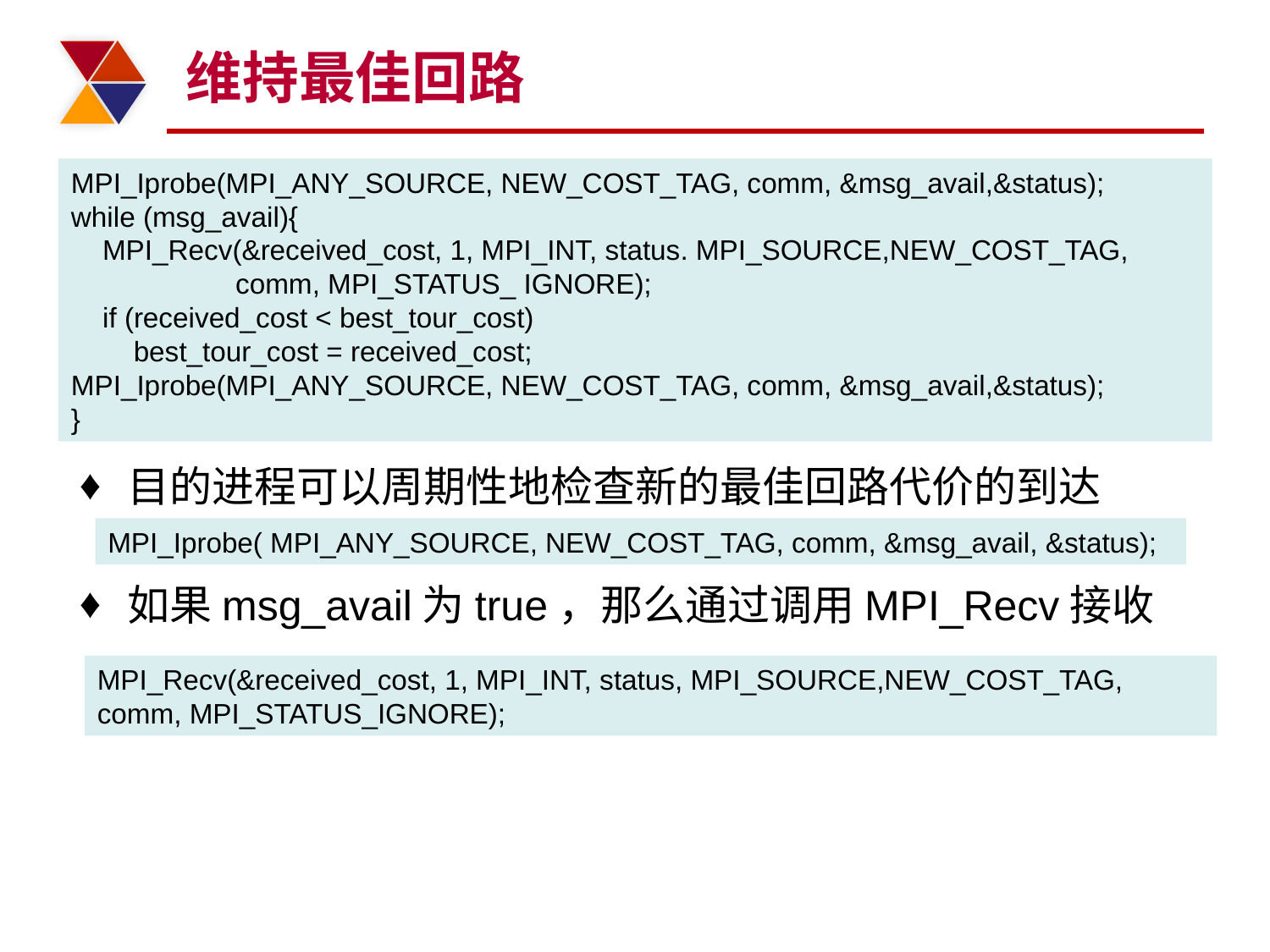

# 维持最佳回路
MPI_Iprobe(MPI_ANY_SOURCE, NEW_COST_TAG, comm, &msg_avail,&status);
while (msg_avail){
    MPI_Recv(&received_cost, 1, MPI_INT, status. MPI_SOURCE,NEW_COST_TAG,
                     comm, MPI_STATUS_ IGNORE);
    if (received_cost < best_tour_cost)
        best_tour_cost = received_cost;
MPI_Iprobe(MPI_ANY_SOURCE, NEW_COST_TAG, comm, &msg_avail,&status);
}
目的进程可以周期性地检查新的最佳回路代价的到达

如果msg_avail为true，那么通过调用MPI_Recv接收

MPI_Iprobe( MPI_ANY_SOURCE, NEW_COST_TAG, comm, &msg_avail, &status);
MPI_Recv(&received_cost, 1, MPI_INT, status, MPI_SOURCE,NEW_COST_TAG, comm, MPI_STATUS_IGNORE);